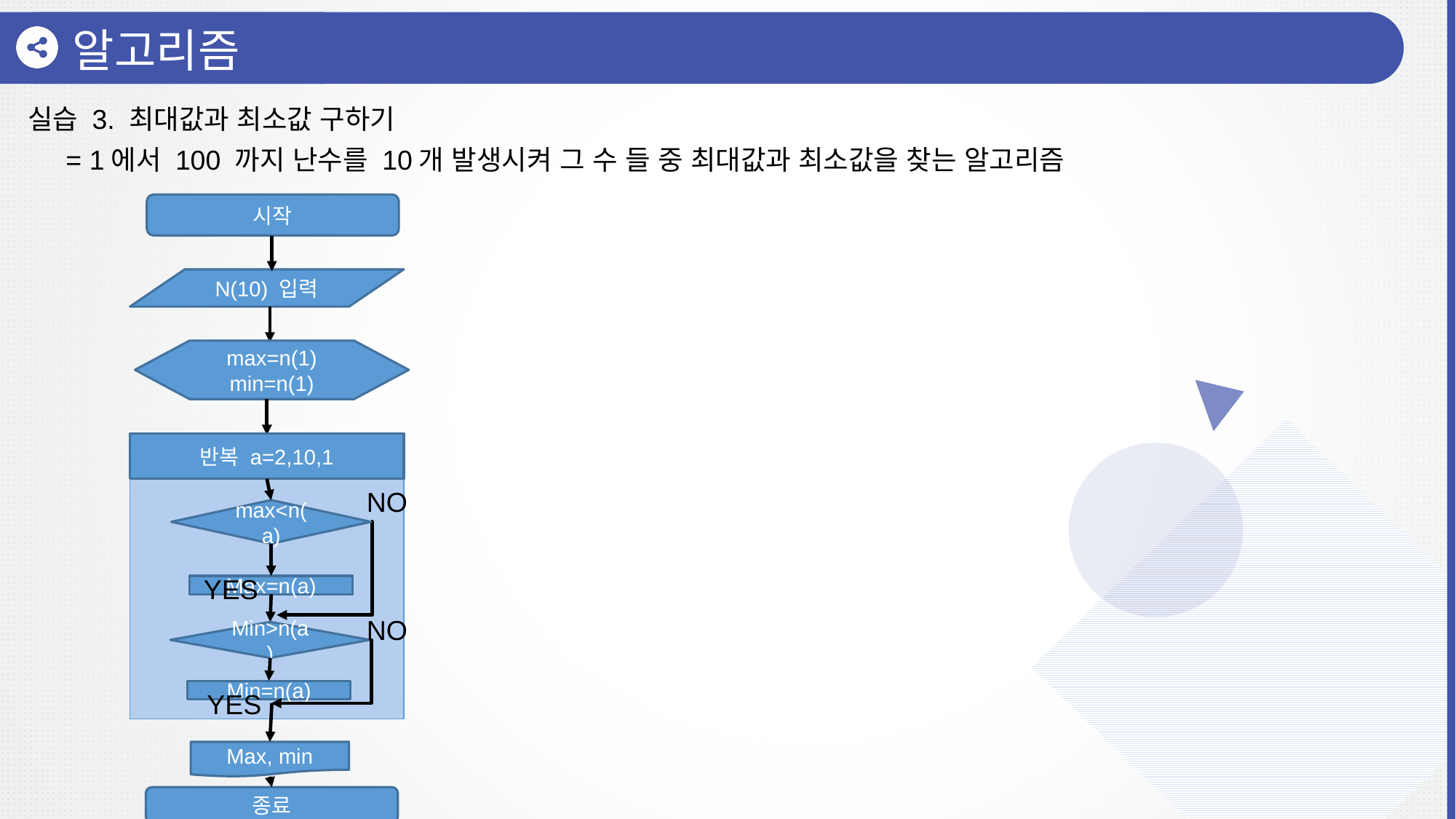

알고리즘
실습 3. 최대값과 최소값 구하기
= 1에서 100 까지 난수를 10개 발생시켜 그 수 들 중 최대값과 최소값을 찾는 알고리즘
시작
N(10) 입력
max=n(1)
min=n(1)

반복 a=2,10,1
max<n(a)
Max=n(a)
Min>n(a)
Min=n(a)
 NO
 YES
 NO
 YES
Max, min
종료